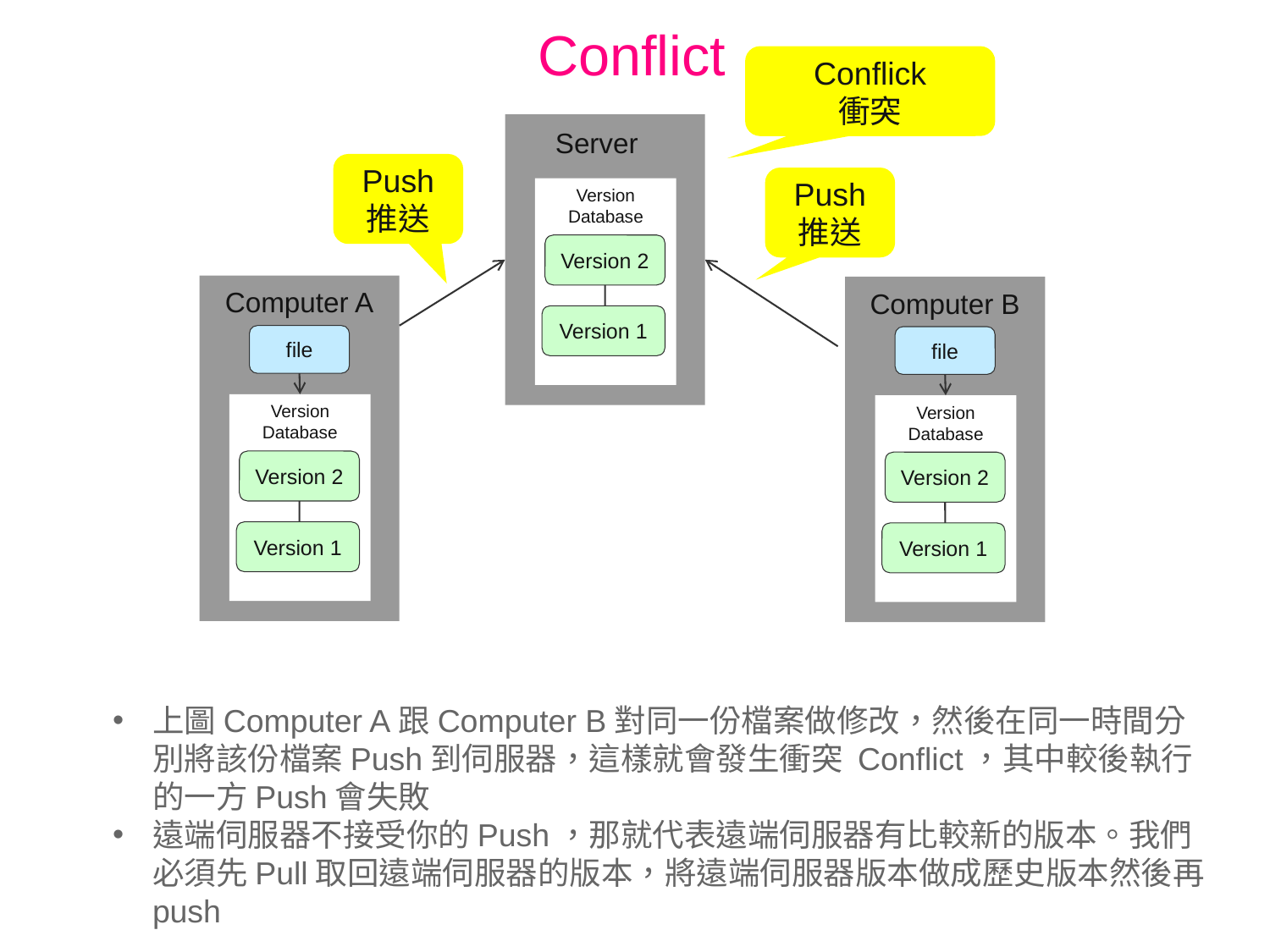

# Conflict
Conflick
衝突

Server
Version Database
Version 2
Version 1
Push
推送
Push
推送

Computer A
file
Version Database
Version 2
Version 1

Computer B
file
Version Database
Version 2
Version 1
上圖Computer A跟Computer B對同一份檔案做修改，然後在同一時間分別將該份檔案Push到伺服器，這樣就會發生衝突 Conflict，其中較後執行的一方Push會失敗
遠端伺服器不接受你的Push，那就代表遠端伺服器有比較新的版本。我們必須先Pull取回遠端伺服器的版本，將遠端伺服器版本做成歷史版本然後再push